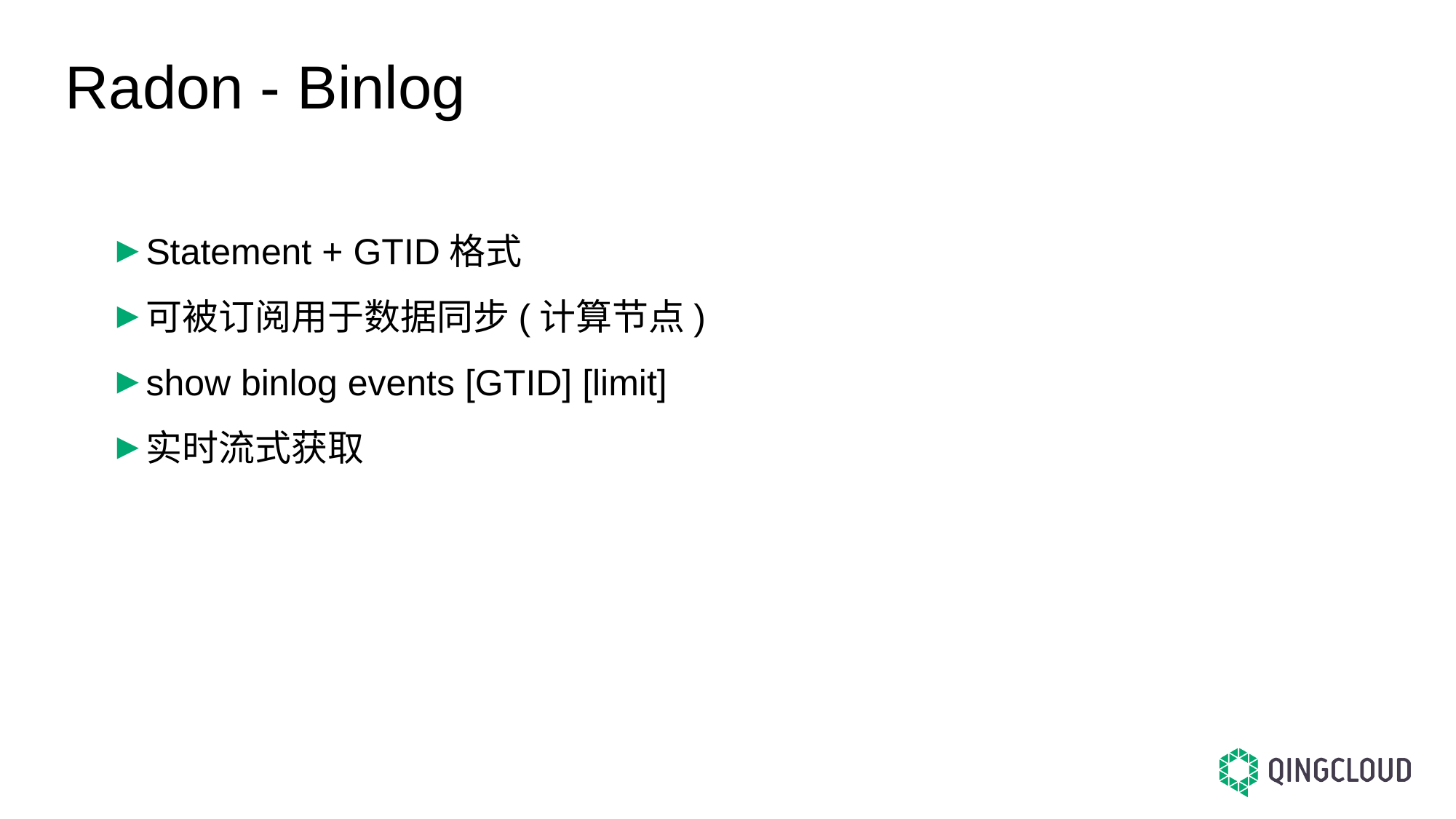

# Radon - Binlog
Statement + GTID格式
可被订阅用于数据同步(计算节点)
show binlog events [GTID] [limit]
实时流式获取